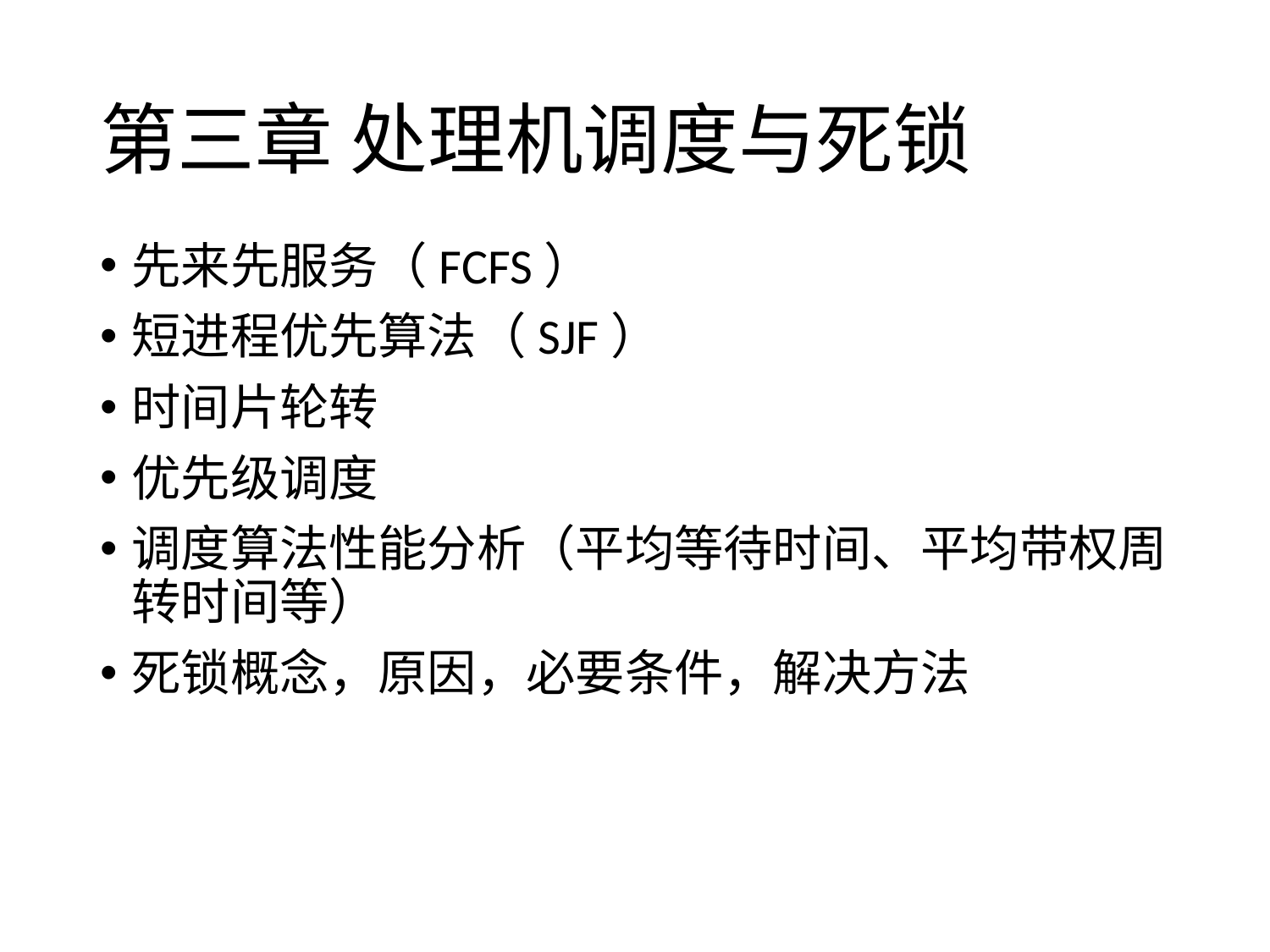

# 第三章 处理机调度与死锁
先来先服务（FCFS）
短进程优先算法（SJF）
时间片轮转
优先级调度
调度算法性能分析（平均等待时间、平均带权周转时间等）
死锁概念，原因，必要条件，解决方法